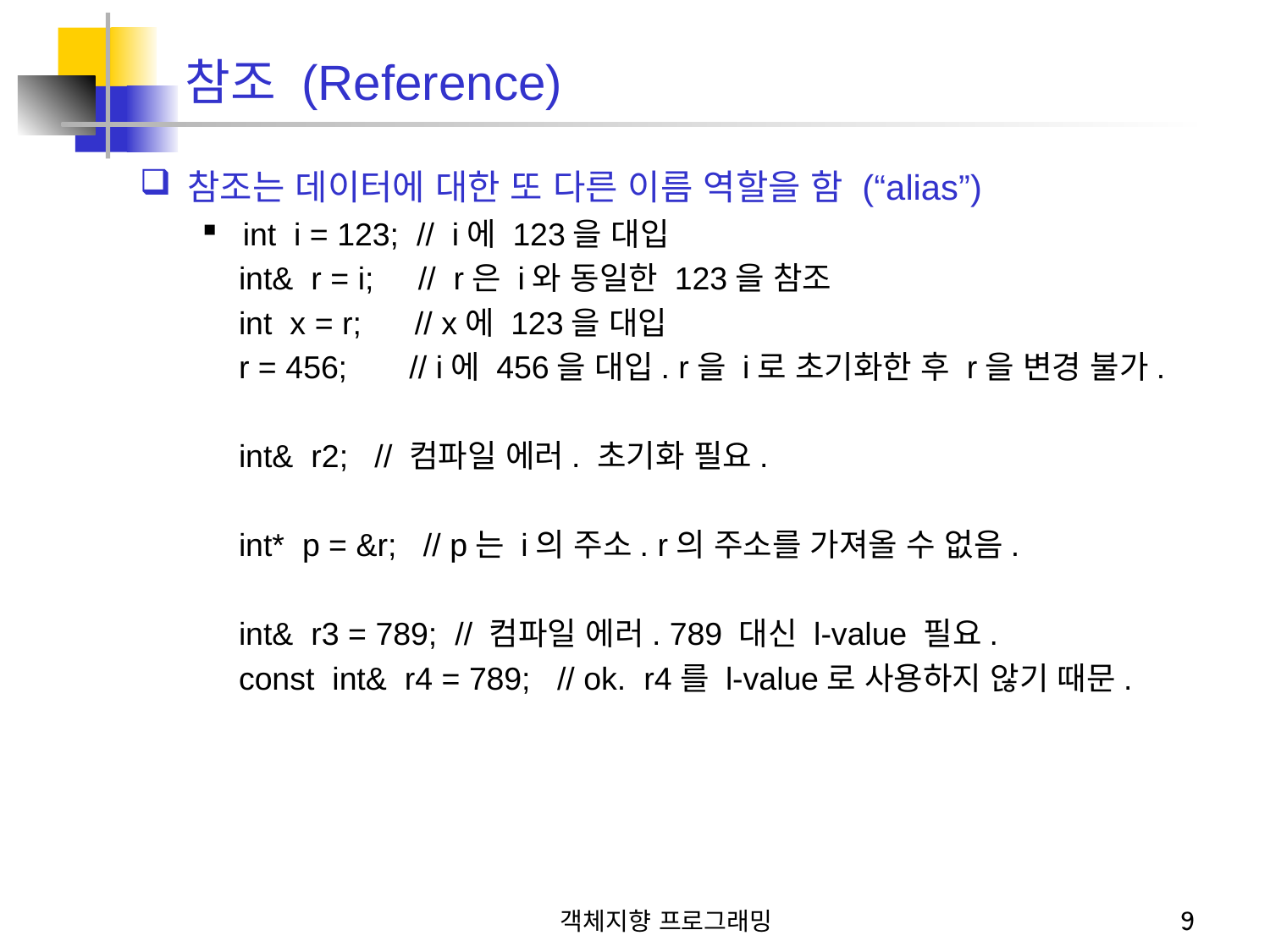

참조 (Reference)
참조는 데이터에 대한 또 다른 이름 역할을 함 (“alias”)
int  i = 123;  //  i에 123을 대입
    int&  r = i;     //  r은 i와 동일한 123을 참조
    int  x = r;      // x에 123을 대입
    r = 456;       // i에 456을 대입. r을 i로 초기화한 후 r을 변경 불가.

    int&  r2;   // 컴파일 에러. 초기화 필요.

    int*  p = &r;   // p는 i의 주소. r의 주소를 가져올 수 없음.

    int&  r3 = 789;  // 컴파일 에러. 789 대신 l-value 필요.
    const  int&  r4 = 789;   // ok.  r4를 l-value로 사용하지 않기 때문.
객체지향 프로그래밍
9